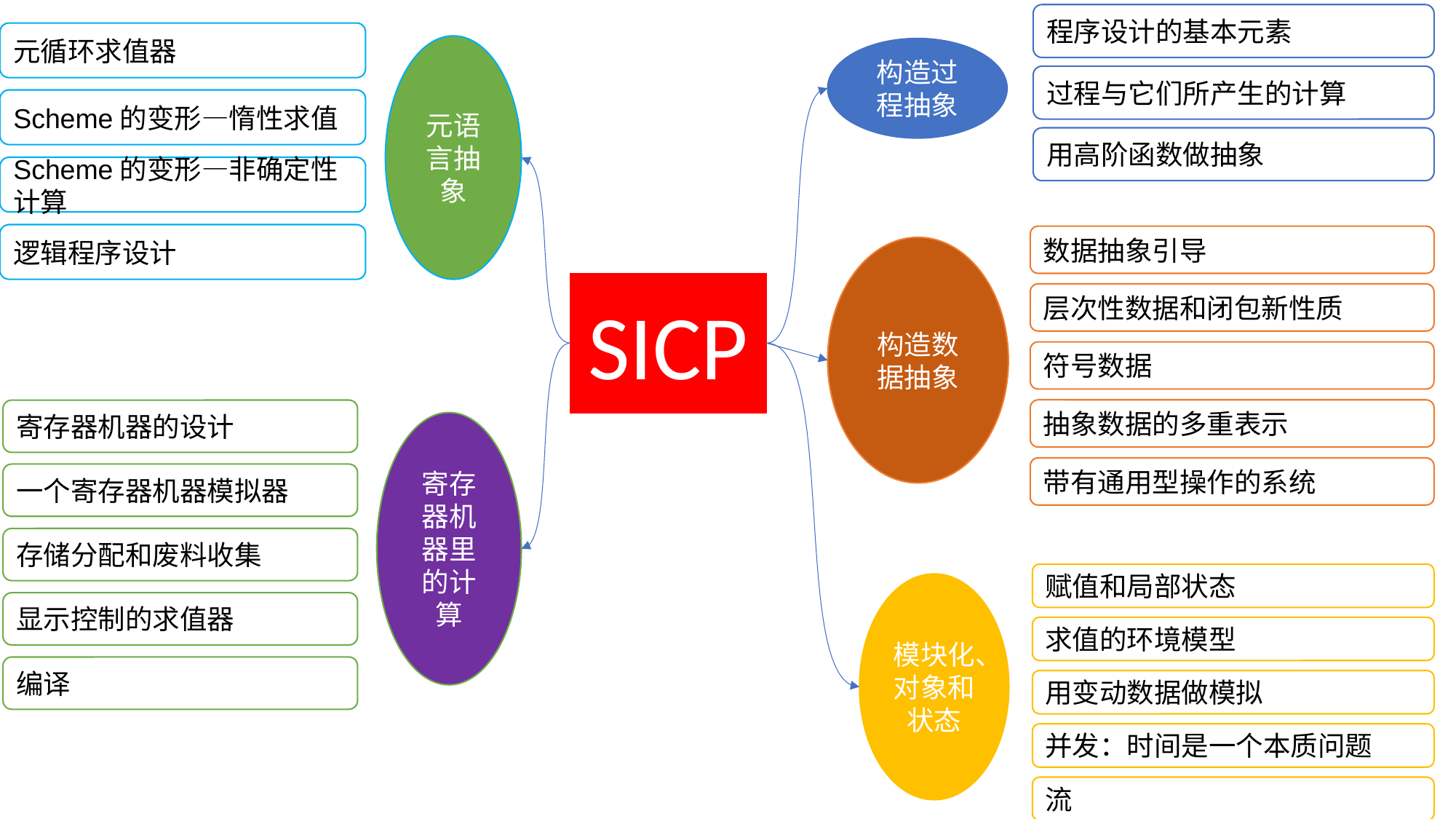

程序设计的基本元素
构造过程抽象
过程与它们所产生的计算
用高阶函数做抽象
元循环求值器
元语言抽象
Scheme的变形—惰性求值
Scheme的变形—非确定性计算
逻辑程序设计
数据抽象引导
构造数据抽象
层次性数据和闭包新性质
符号数据
抽象数据的多重表示
带有通用型操作的系统
SICP
寄存器机器的设计
寄存器机器里的计算
一个寄存器机器模拟器
存储分配和废料收集
显示控制的求值器
编译
赋值和局部状态
模块化、对象和
状态
求值的环境模型
用变动数据做模拟
并发：时间是一个本质问题
流